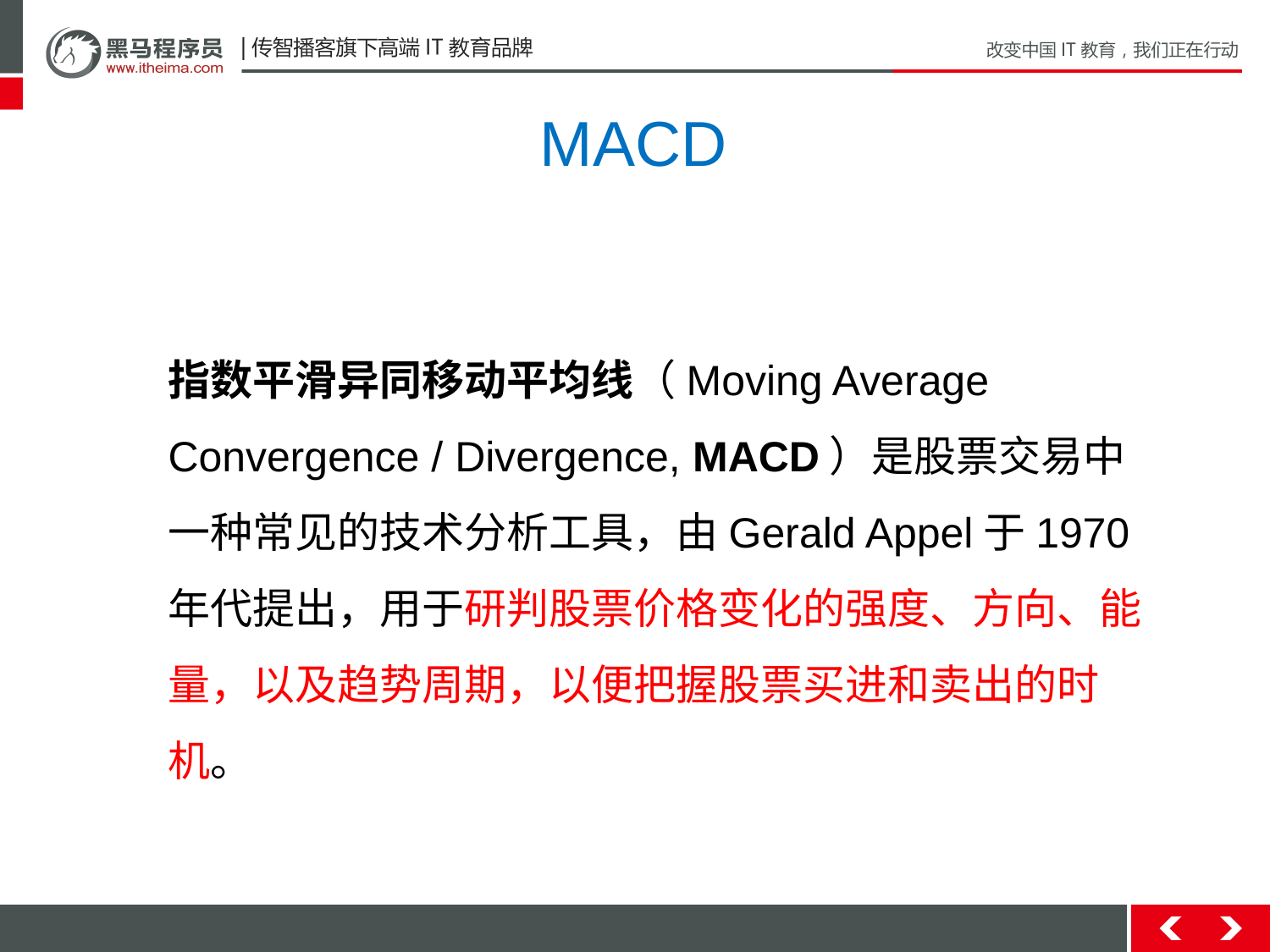

# MACD
指数平滑异同移动平均线（Moving Average Convergence / Divergence, MACD）是股票交易中一种常见的技术分析工具，由Gerald Appel于1970年代提出，用于研判股票价格变化的强度、方向、能量，以及趋势周期，以便把握股票买进和卖出的时机。